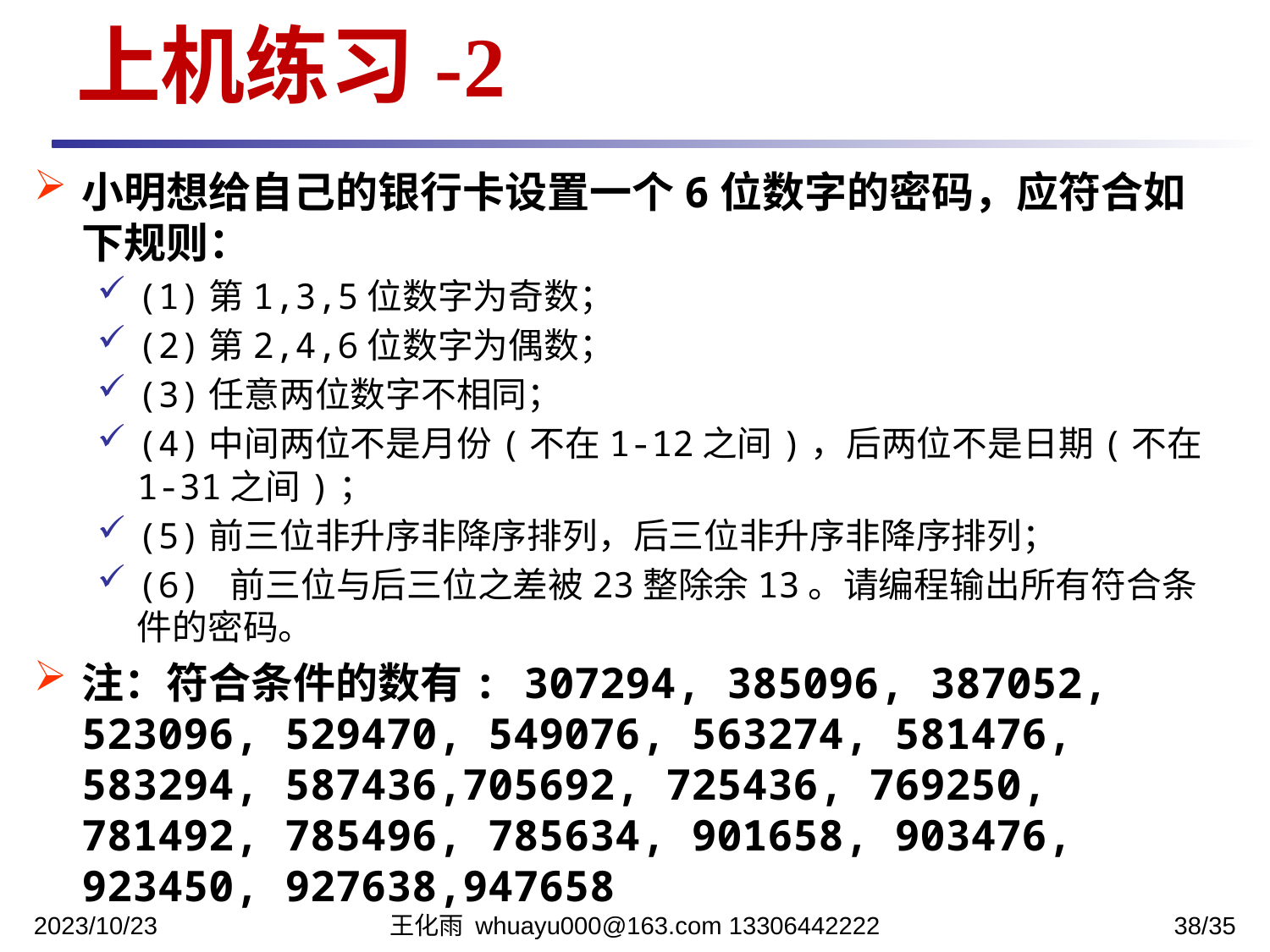

上机练习-2
小明想给自己的银行卡设置一个6位数字的密码，应符合如下规则：
(1)第1,3,5位数字为奇数；
(2)第2,4,6位数字为偶数；
(3)任意两位数字不相同；
(4)中间两位不是月份(不在1-12之间)，后两位不是日期(不在1-31之间)；
(5)前三位非升序非降序排列，后三位非升序非降序排列；
(6) 前三位与后三位之差被23整除余13。请编程输出所有符合条件的密码。
注：符合条件的数有: 307294, 385096, 387052, 523096, 529470, 549076, 563274, 581476, 583294, 587436,705692, 725436, 769250, 781492, 785496, 785634, 901658, 903476, 923450, 927638,947658
2023/10/23
王化雨 whuayu000@163.com 13306442222
38/35